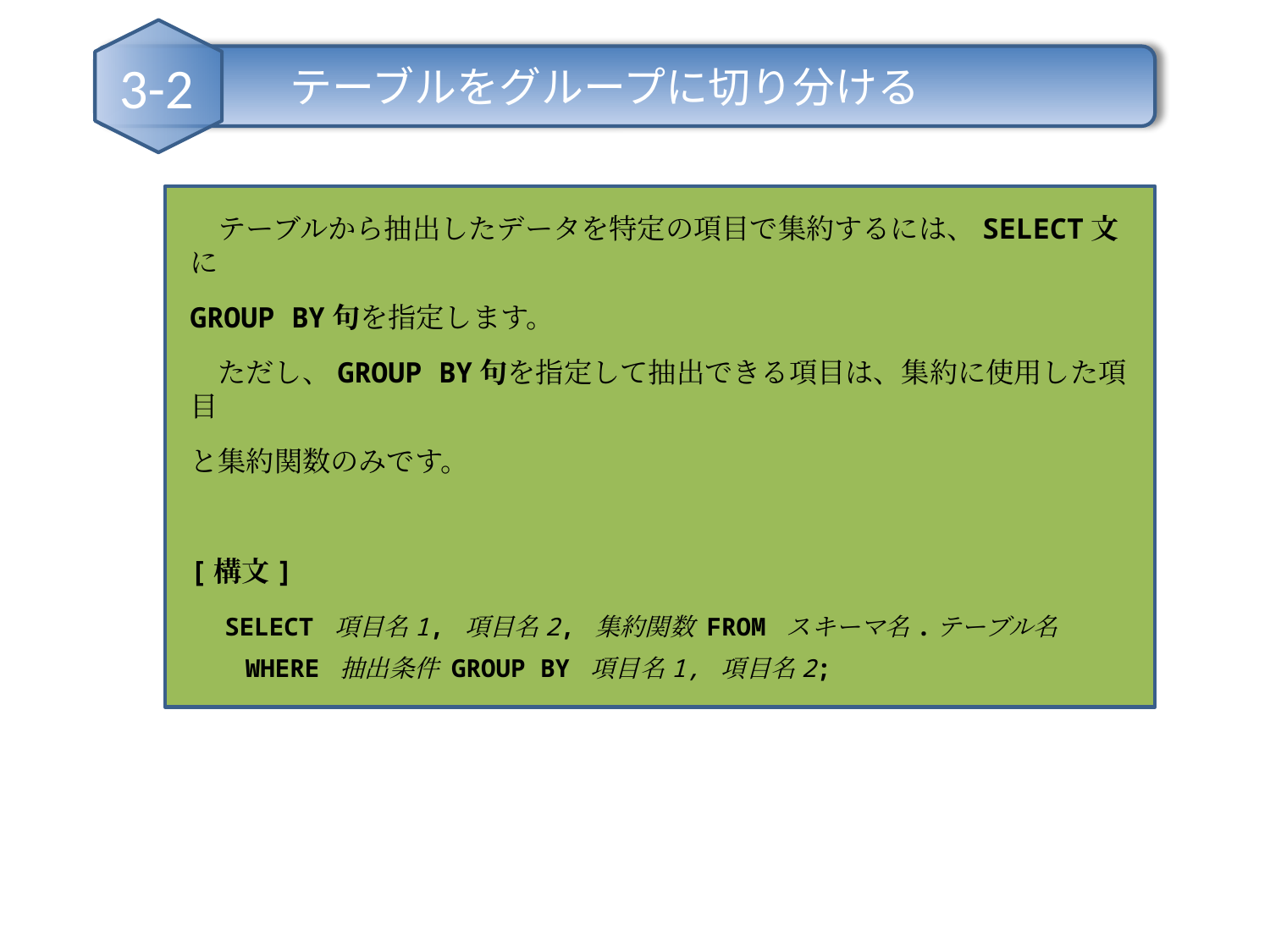

テーブルをグループに切り分ける
3-2
　テーブルから抽出したデータを特定の項目で集約するには、SELECT文に
GROUP BY句を指定します。
　ただし、GROUP BY句を指定して抽出できる項目は、集約に使用した項目
と集約関数のみです。

[構文]
　SELECT 項目名1, 項目名2, 集約関数 FROM スキーマ名.テーブル名
　　WHERE 抽出条件 GROUP BY 項目名1, 項目名2;